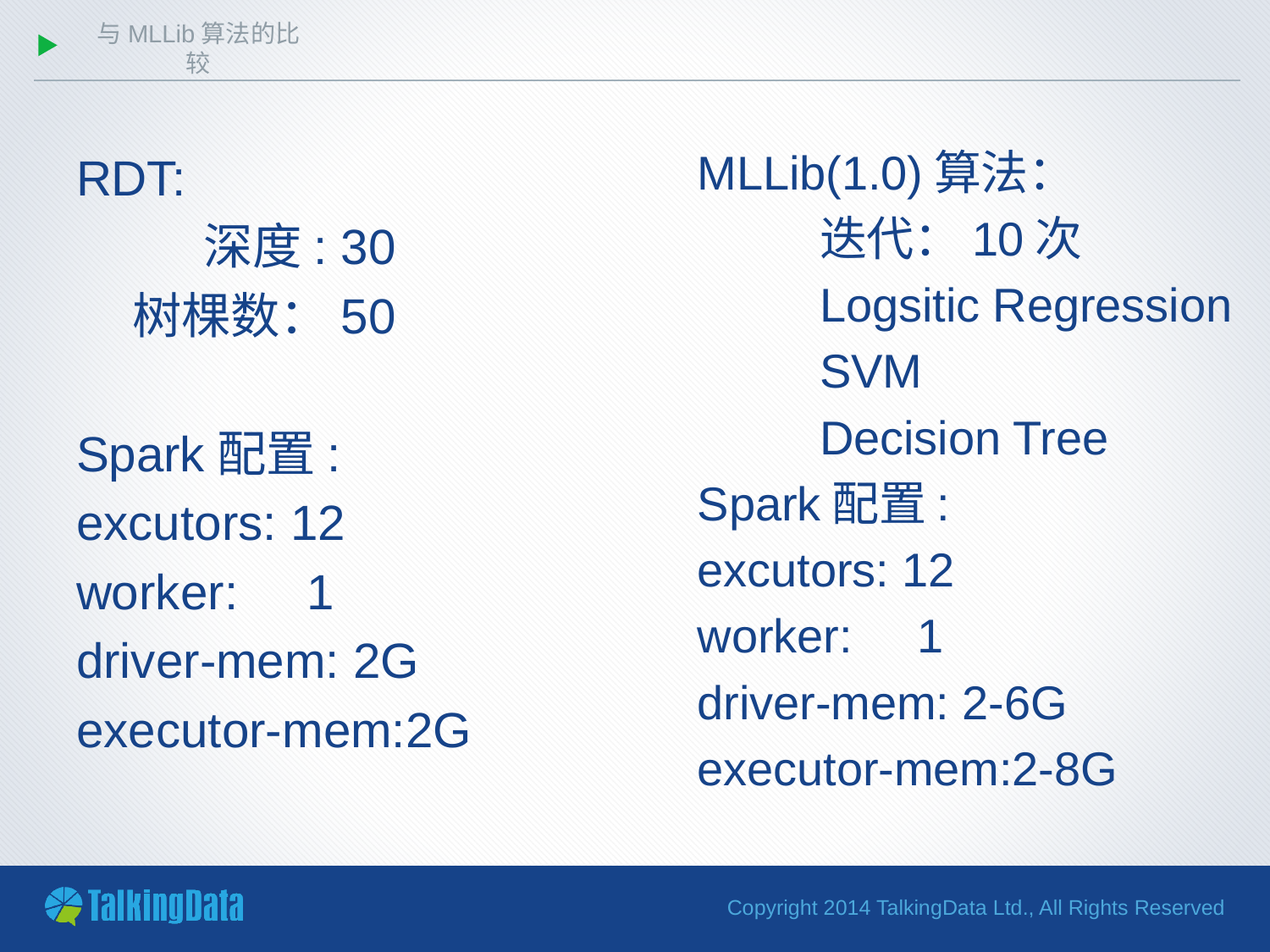

# 与MLLib算法的比较
MLLib(1.0)算法：
	迭代：10次
	Logsitic Regression
 	SVM
	Decision Tree
Spark配置:
excutors: 12
worker:     1
driver-mem: 2-6G
executor-mem:2-8G

RDT:
	深度: 30
    树棵数：50

Spark配置:
excutors: 12
worker:     1
driver-mem: 2G
executor-mem:2G